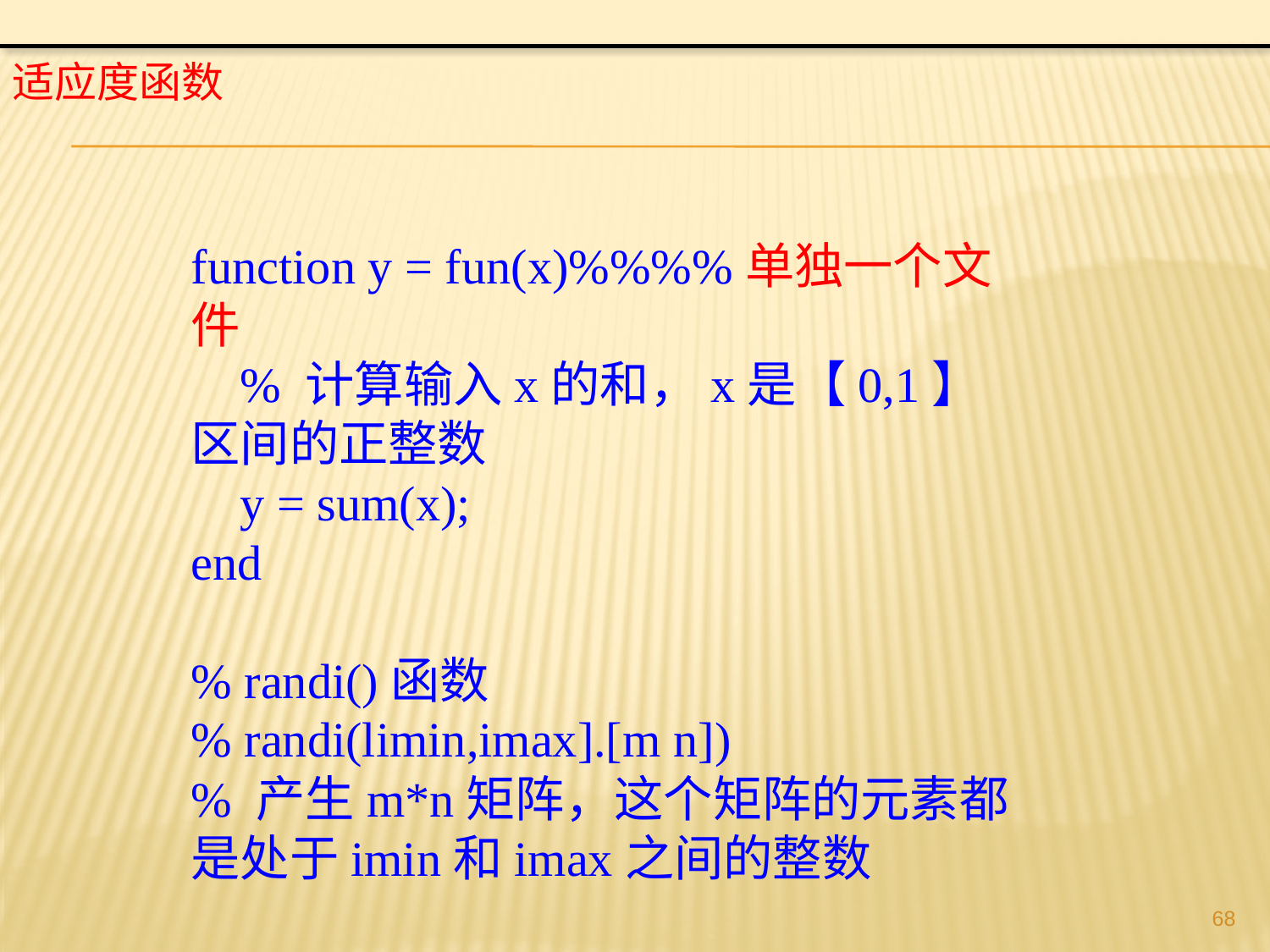

适应度函数
function y = fun(x)%%%%单独一个文件
    % 计算输入x的和，x是【0,1】区间的正整数
    y = sum(x);
end

% randi()函数
% randi(limin,imax].[m n])
% 产生m*n矩阵，这个矩阵的元素都是处于imin和imax之间的整数
68